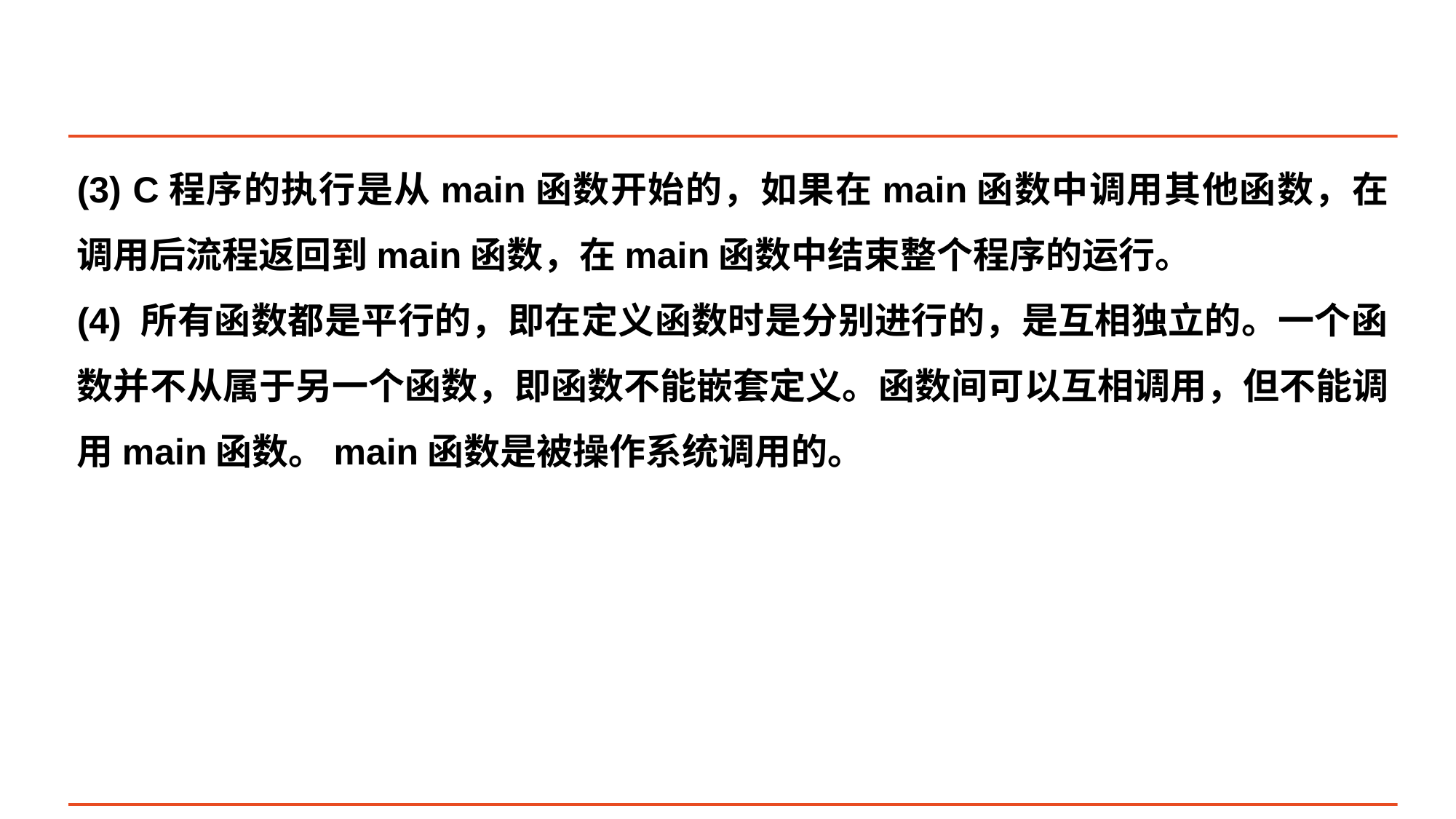

#
(3) C程序的执行是从main函数开始的，如果在main函数中调用其他函数，在调用后流程返回到main函数，在main函数中结束整个程序的运行。
(4) 所有函数都是平行的，即在定义函数时是分别进行的，是互相独立的。一个函数并不从属于另一个函数，即函数不能嵌套定义。函数间可以互相调用，但不能调用main函数。main函数是被操作系统调用的。